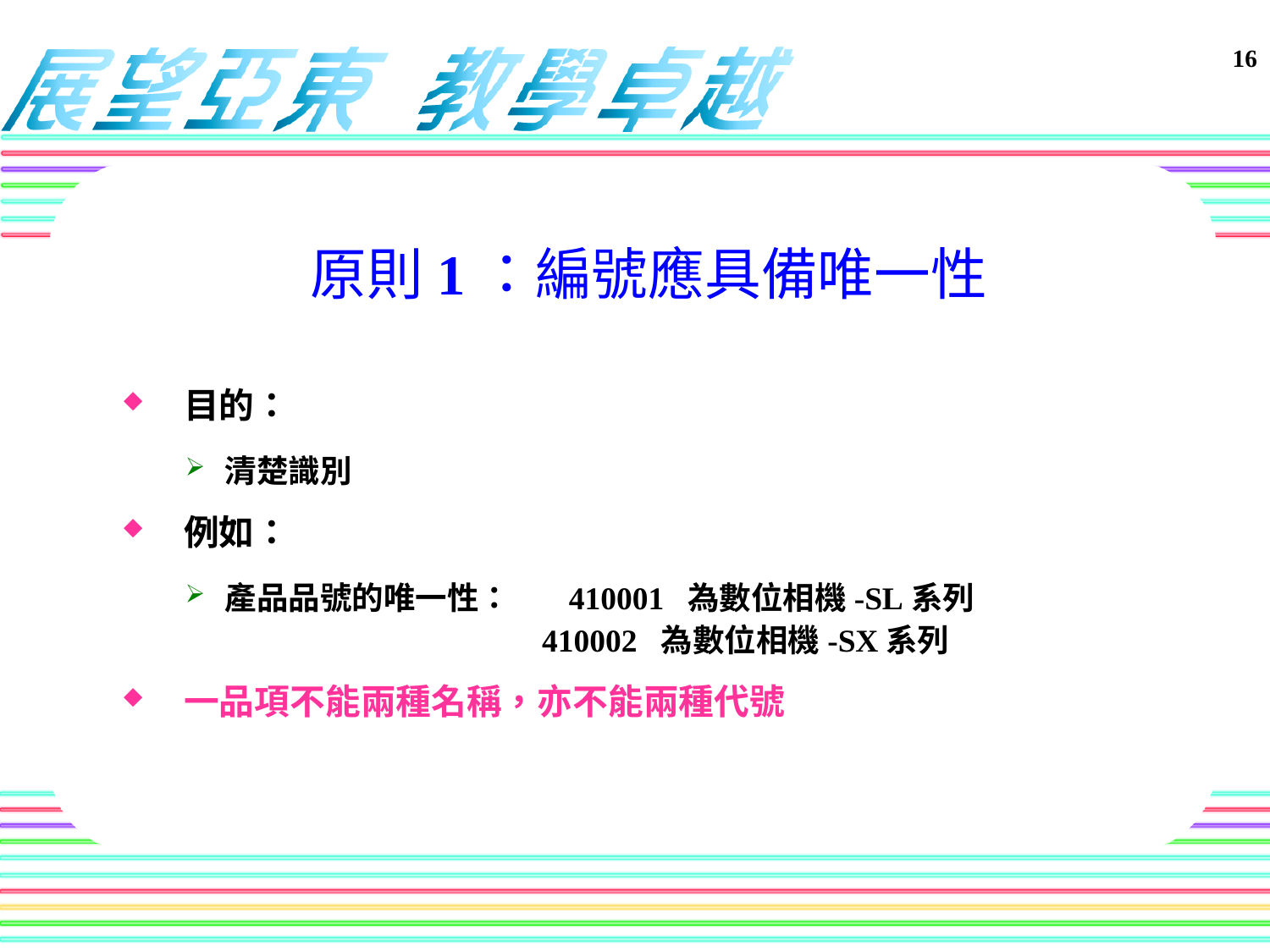

原則1：編號應具備唯一性
目的：
清楚識別
例如：
產品品號的唯一性：       410001  為數位相機-SL系列
                                           410002  為數位相機-SX系列
一品項不能兩種名稱，亦不能兩種代號